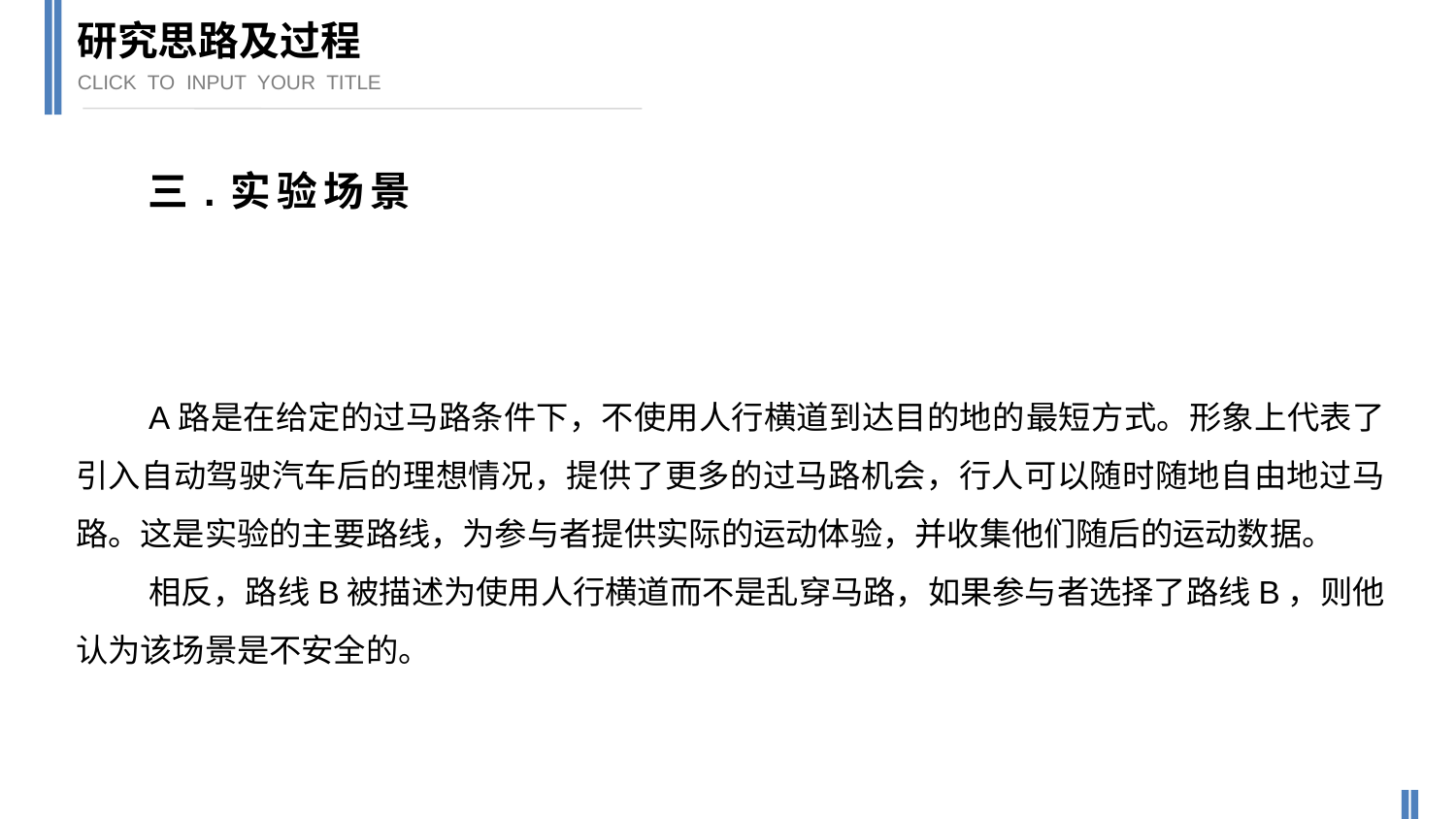

研究思路及过程
CLICK  TO  INPUT  YOUR  TITLE
三.实验场景
A路是在给定的过马路条件下，不使用人行横道到达目的地的最短方式。形象上代表了引入自动驾驶汽车后的理想情况，提供了更多的过马路机会，行人可以随时随地自由地过马路。这是实验的主要路线，为参与者提供实际的运动体验，并收集他们随后的运动数据。
相反，路线B被描述为使用人行横道而不是乱穿马路，如果参与者选择了路线B，则他认为该场景是不安全的。